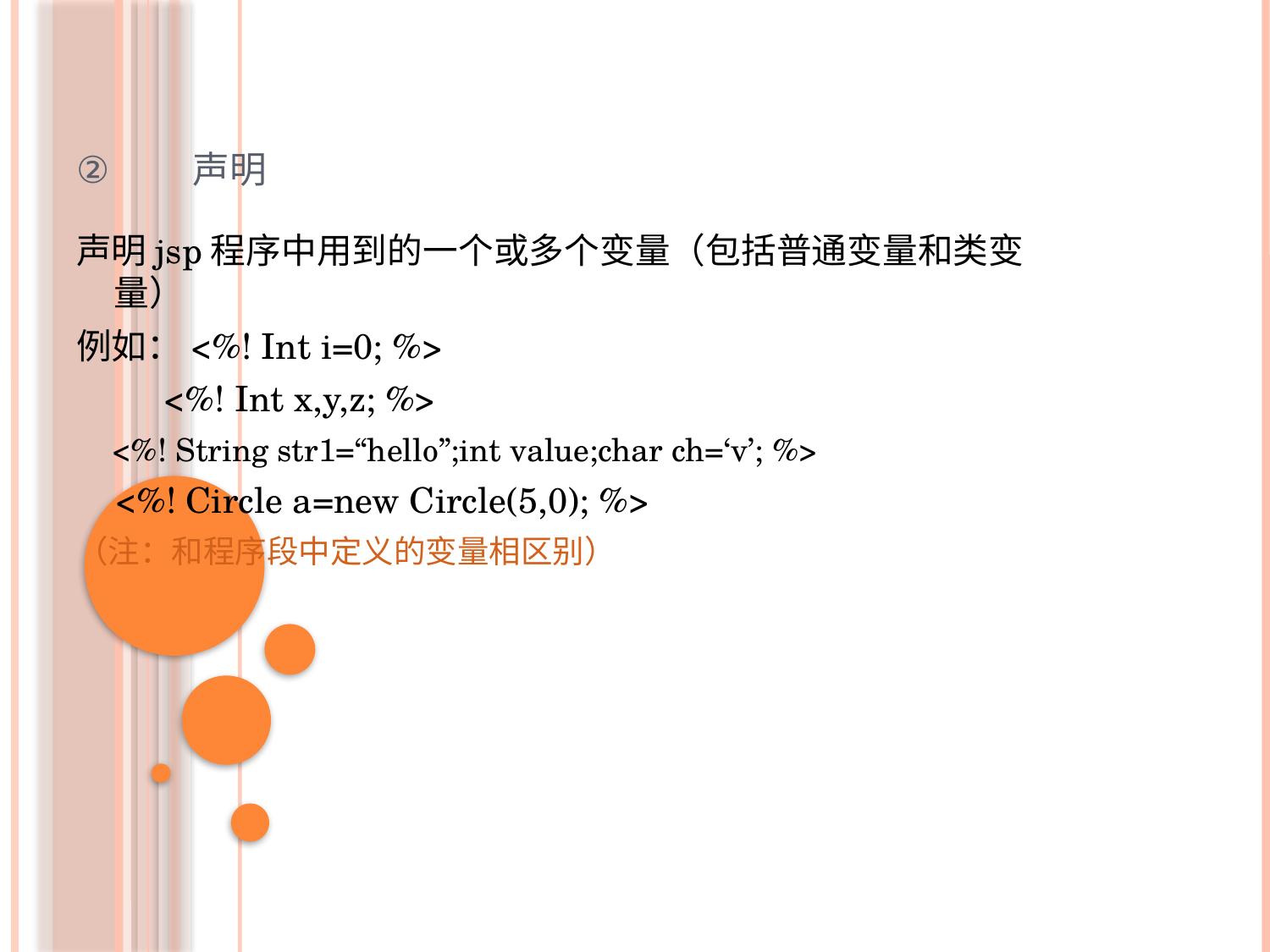

声明
声明jsp程序中用到的一个或多个变量（包括普通变量和类变量）
例如：<%! Int i=0; %>
         <%! Int x,y,z; %>
    <%! String str1=“hello”;int value;char ch=‘v’; %>
    <%! Circle a=new Circle(5,0); %>
（注：和程序段中定义的变量相区别）